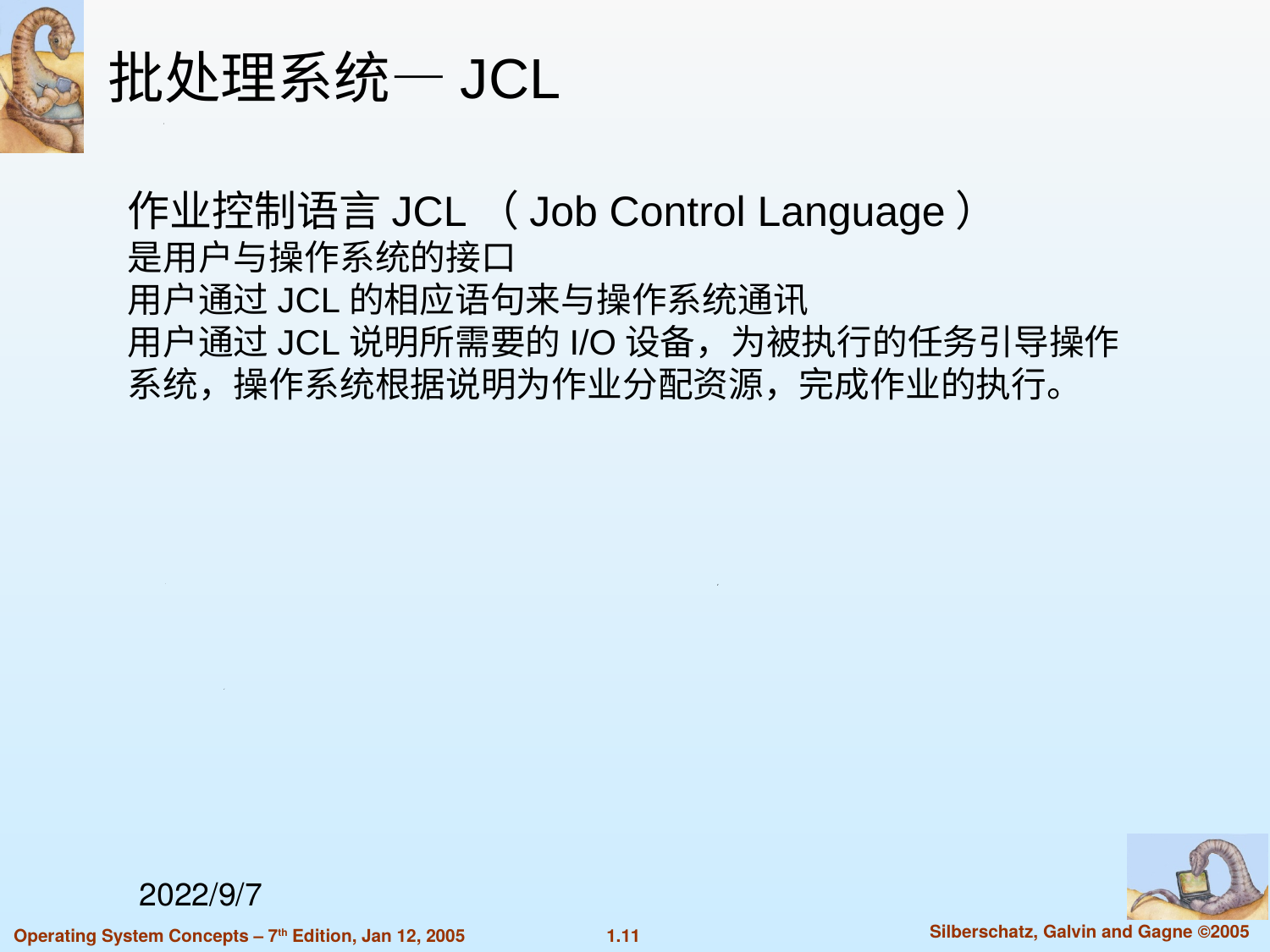

批处理系统—JCL
作业控制语言JCL（Job Control Language）
是用户与操作系统的接口
用户通过JCL的相应语句来与操作系统通讯
用户通过JCL说明所需要的I/O设备，为被执行的任务引导操作系统，操作系统根据说明为作业分配资源，完成作业的执行。
2022/9/7